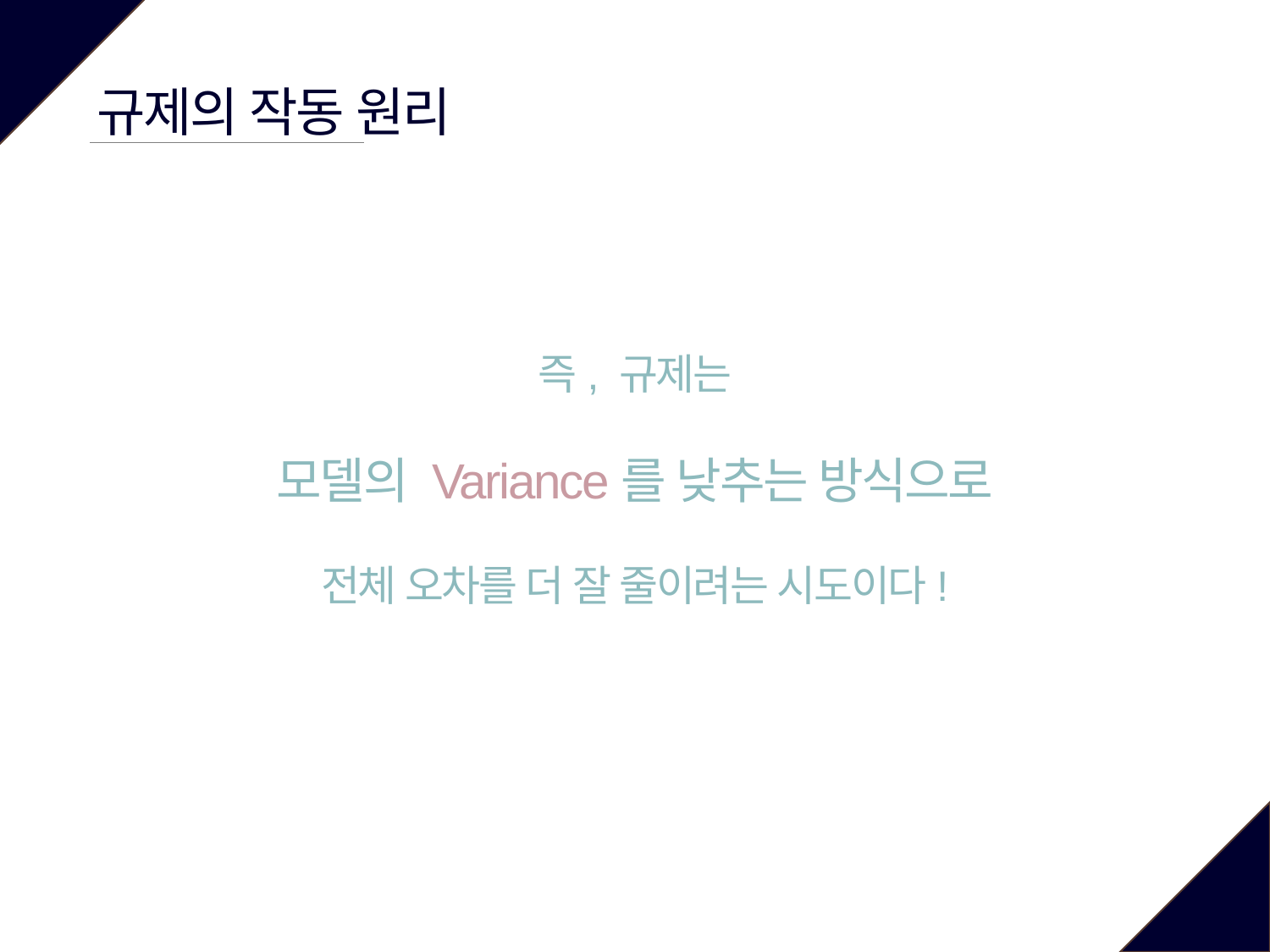

규제의 작동 원리
즉, 규제는

모델의 Variance를 낮추는 방식으로

전체 오차를 더 잘 줄이려는 시도이다!